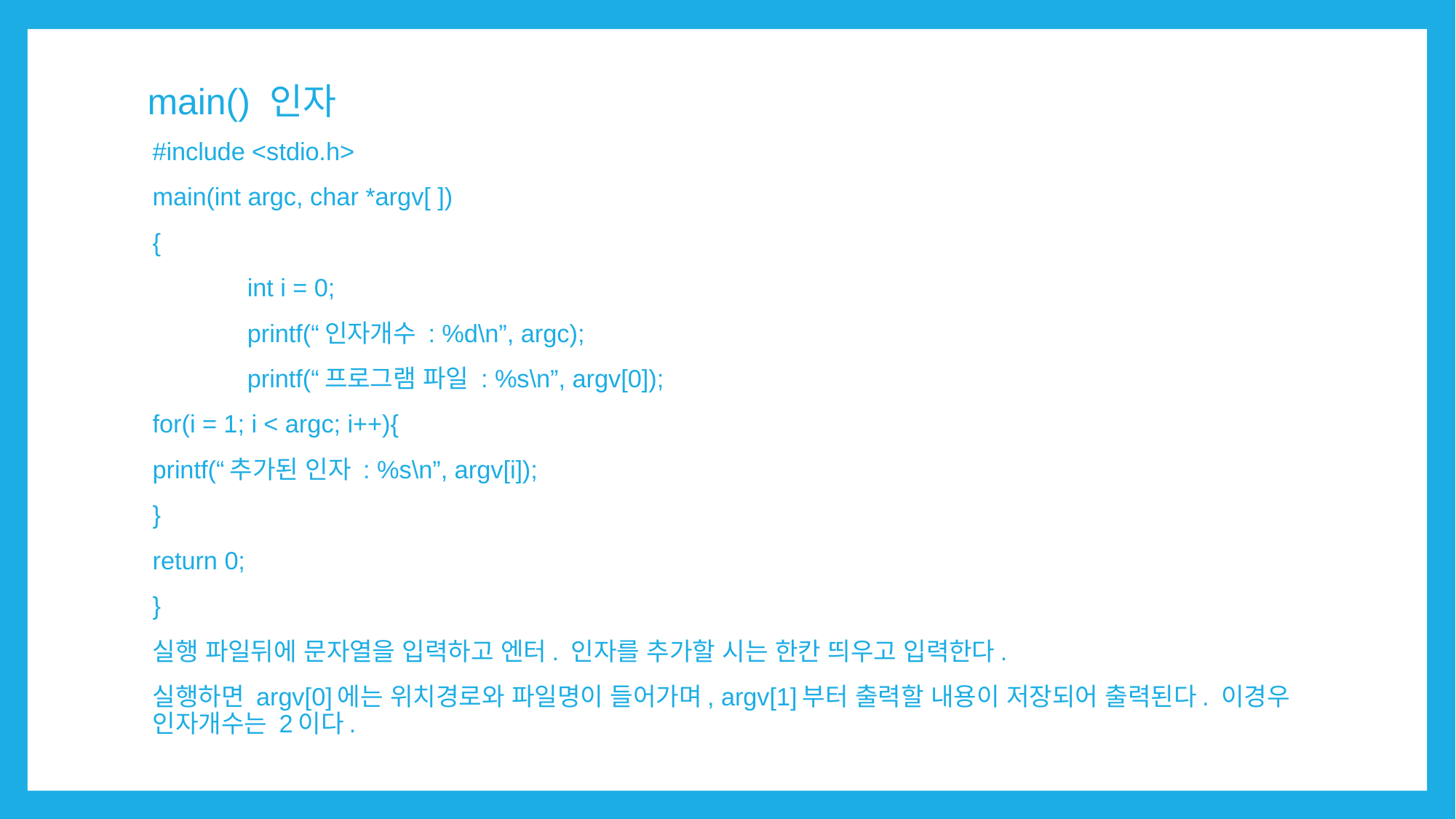

# main() 인자
#include <stdio.h>
main(int argc, char *argv[ ])
{
      	int i = 0;
     	printf(“인자개수 : %d\n”, argc);
      	printf(“프로그램 파일 : %s\n”, argv[0]);
	for(i = 1; i < argc; i++){
		printf(“추가된 인자 : %s\n”, argv[i]);
	}
	return 0;
}
실행 파일뒤에 문자열을 입력하고 엔터. 인자를 추가할 시는 한칸 띄우고 입력한다.
실행하면 argv[0]에는 위치경로와 파일명이 들어가며, argv[1]부터 출력할 내용이 저장되어 출력된다. 이경우 인자개수는 2이다.